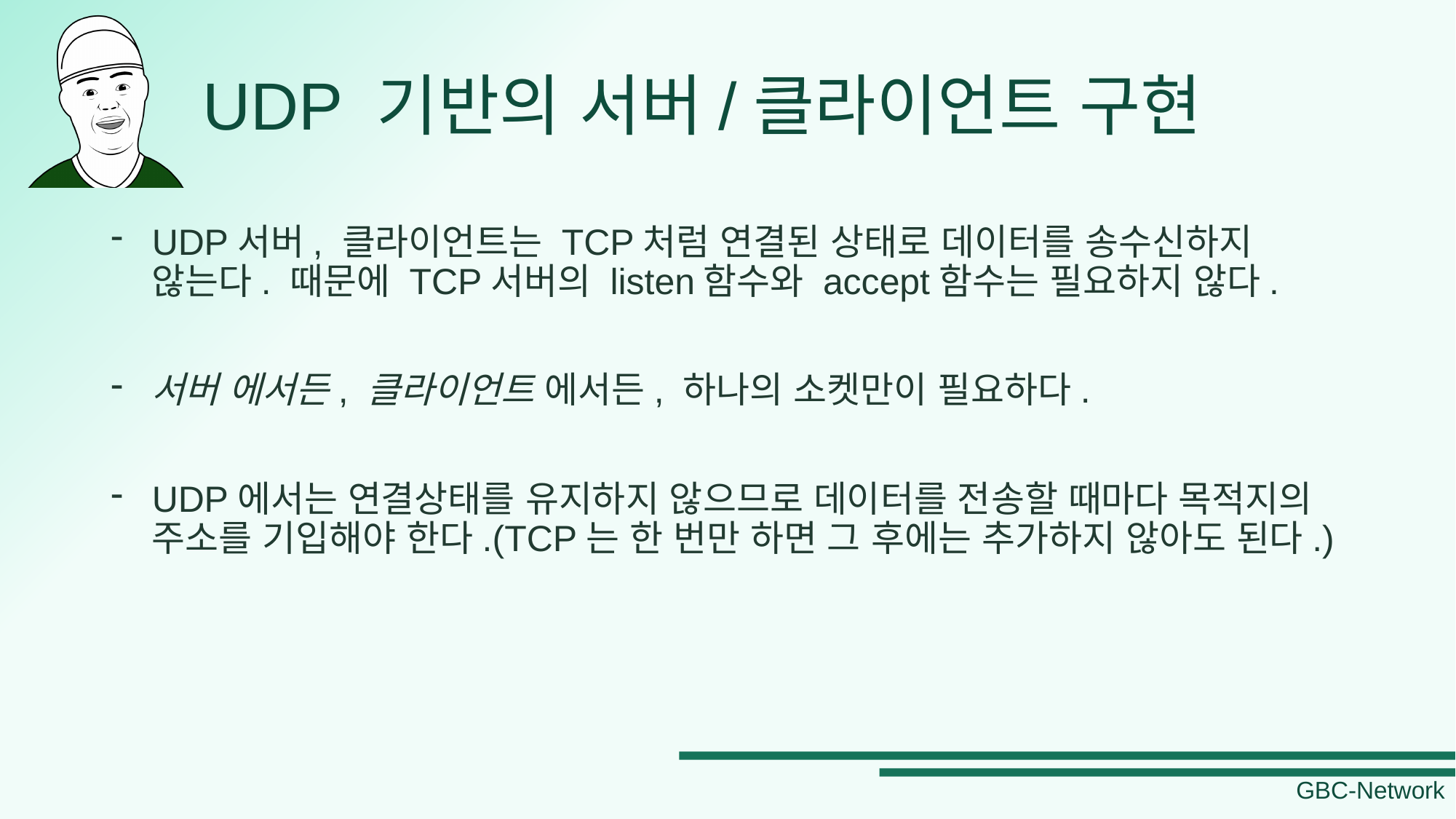

# UDP 기반의 서버/클라이언트 구현
UDP서버, 클라이언트는 TCP처럼 연결된 상태로 데이터를 송수신하지 않는다. 때문에 TCP서버의 listen함수와 accept함수는 필요하지 않다.

서버 에서든, 클라이언트 에서든, 하나의 소켓만이 필요하다.

UDP에서는 연결상태를 유지하지 않으므로 데이터를 전송할 때마다 목적지의 주소를 기입해야 한다.(TCP는 한 번만 하면 그 후에는 추가하지 않아도 된다.)